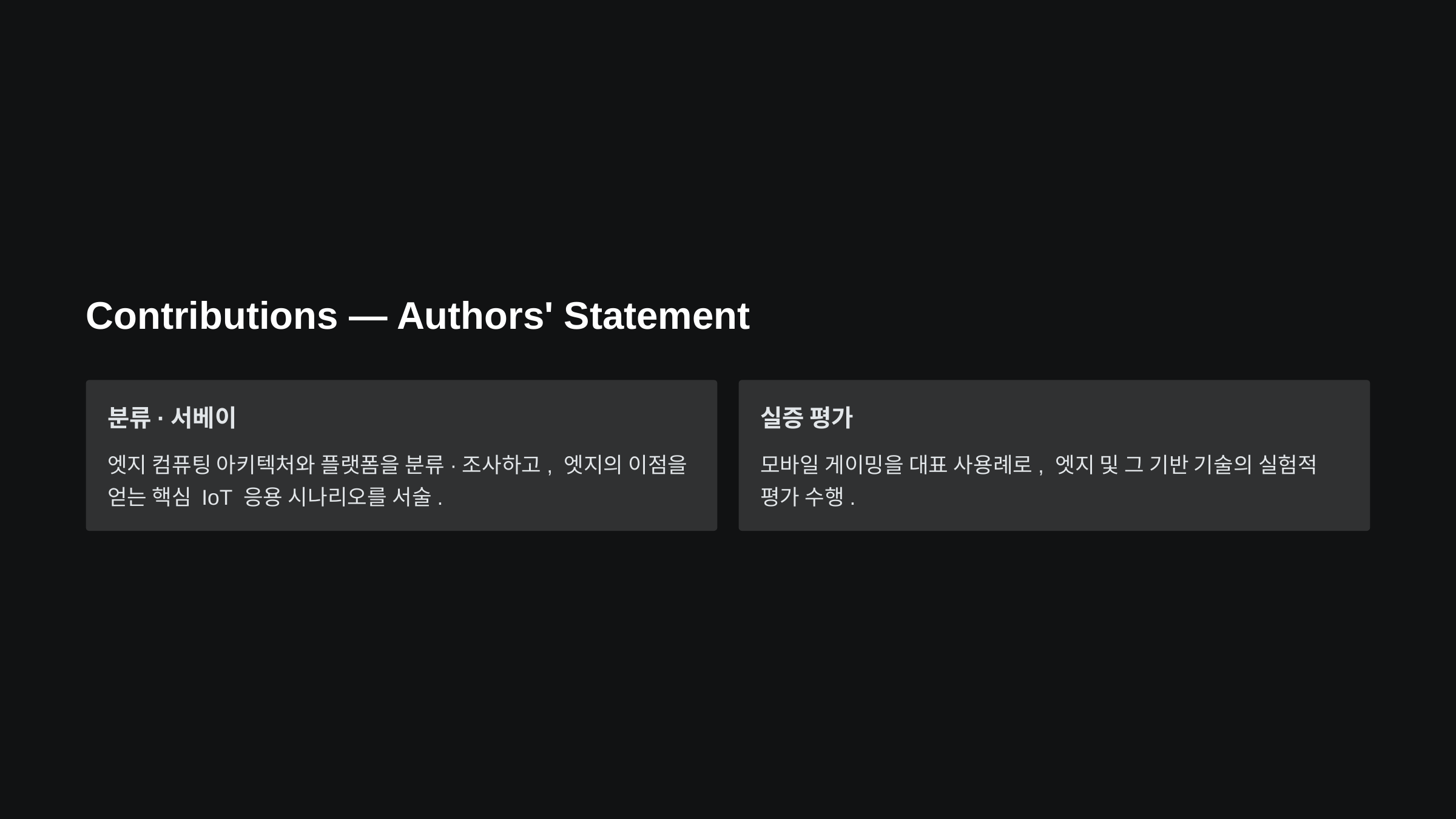

Contributions — Authors' Statement

분류·서베이
실증 평가
엣지 컴퓨팅 아키텍처와 플랫폼을 분류·조사하고, 엣지의 이점을 얻는 핵심 IoT 응용 시나리오를 서술.
모바일 게이밍을 대표 사용례로, 엣지 및 그 기반 기술의 실험적 평가 수행.